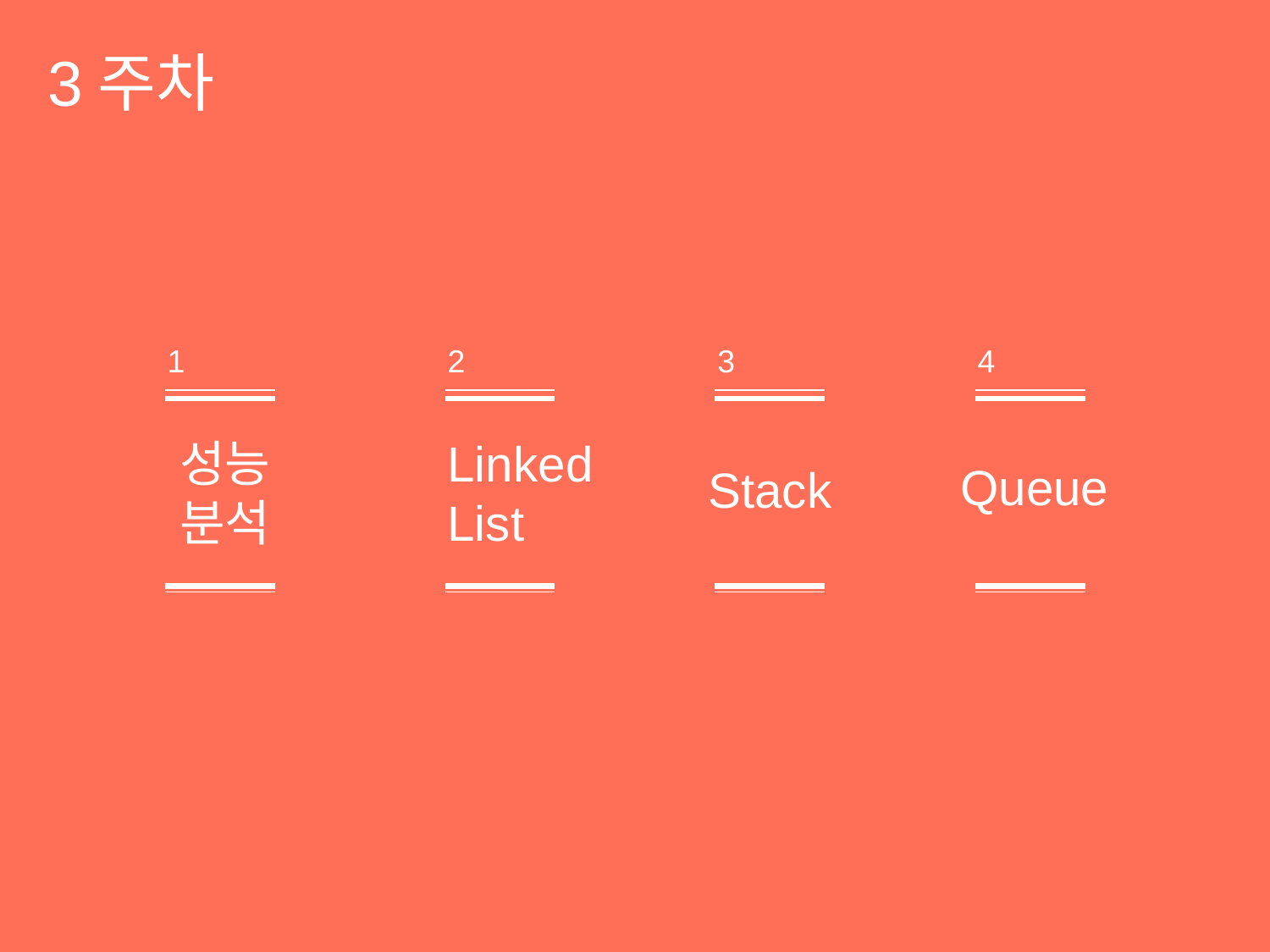

3주차
1
2
3
4
성능 분석
Linked
List
Queue
Stack